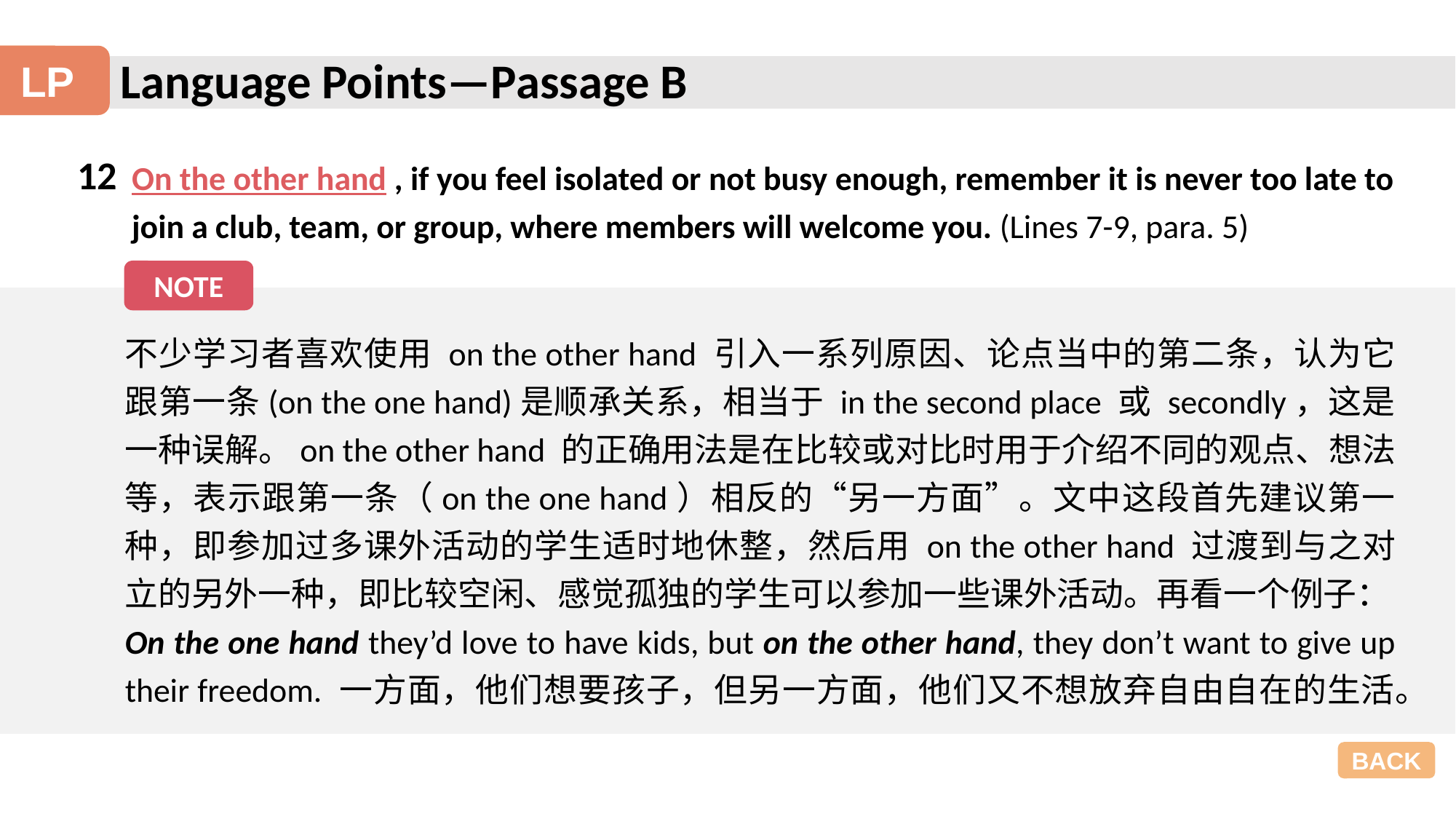

Language Points—Passage B
LP

On the other hand , if you feel isolated or not busy enough, remember it is never too late to join a club, team, or group, where members will welcome you. (Lines 7-9, para. 5)
12
NOTE

不少学习者喜欢使用 on the other hand 引入一系列原因、论点当中的第二条，认为它跟第一条(on the one hand)是顺承关系，相当于 in the second place 或 secondly，这是一种误解。on the other hand 的正确用法是在比较或对比时用于介绍不同的观点、想法等，表示跟第一条（on the one hand）相反的“另一方面”。文中这段首先建议第一种，即参加过多课外活动的学生适时地休整，然后用 on the other hand 过渡到与之对立的另外一种，即比较空闲、感觉孤独的学生可以参加一些课外活动。再看一个例子：On the one hand they’d love to have kids, but on the other hand, they don’t want to give up their freedom. 一方面，他们想要孩子，但另一方面，他们又不想放弃自由自在的生活。
BACK